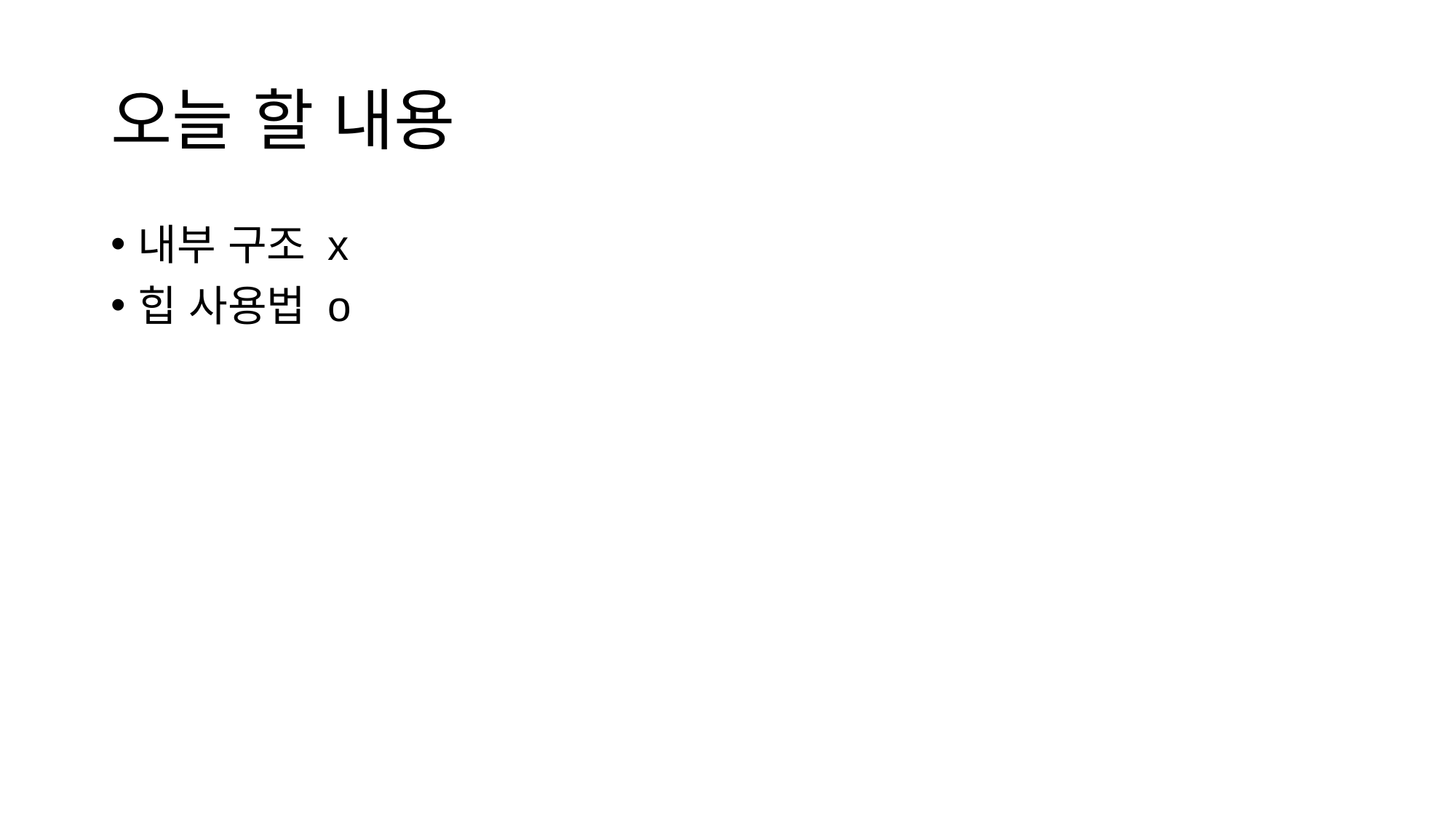

# 오늘 할 내용
내부 구조 x
힙 사용법 o